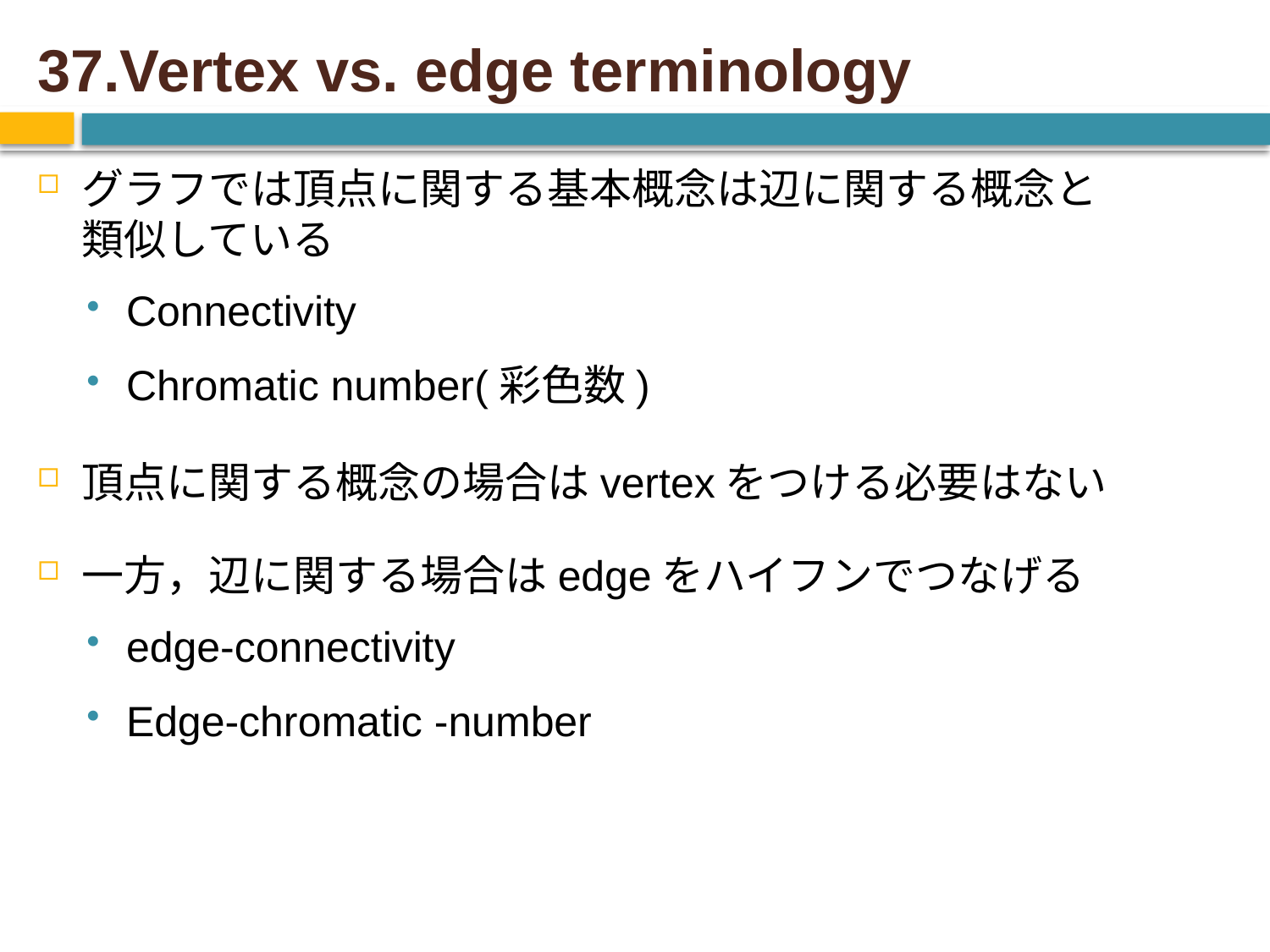

# 37.Vertex vs. edge terminology
グラフでは頂点に関する基本概念は辺に関する概念と
類似している
Connectivity
Chromatic number(彩色数)
頂点に関する概念の場合はvertexをつける必要はない
一方，辺に関する場合はedgeをハイフンでつなげる
edge-connectivity
Edge-chromatic -number